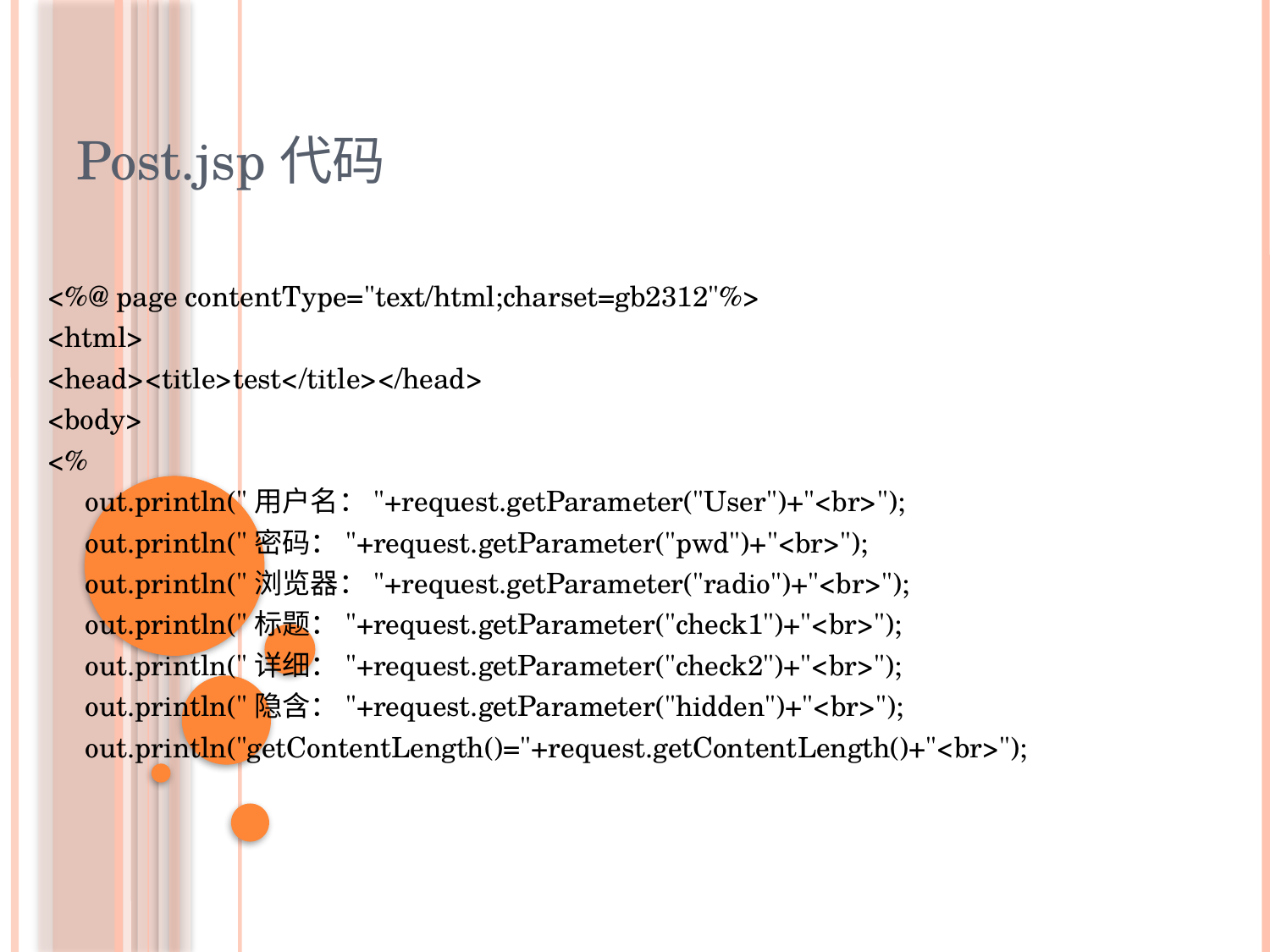

Post.jsp代码
<%@ page contentType="text/html;charset=gb2312"%>
<html>
<head><title>test</title></head>
<body>
<%
	out.println("用户名："+request.getParameter("User")+"<br>");
	out.println("密码："+request.getParameter("pwd")+"<br>");
	out.println("浏览器："+request.getParameter("radio")+"<br>");
	out.println("标题："+request.getParameter("check1")+"<br>");
	out.println("详细："+request.getParameter("check2")+"<br>");
	out.println("隐含："+request.getParameter("hidden")+"<br>");
	out.println("getContentLength()="+request.getContentLength()+"<br>");